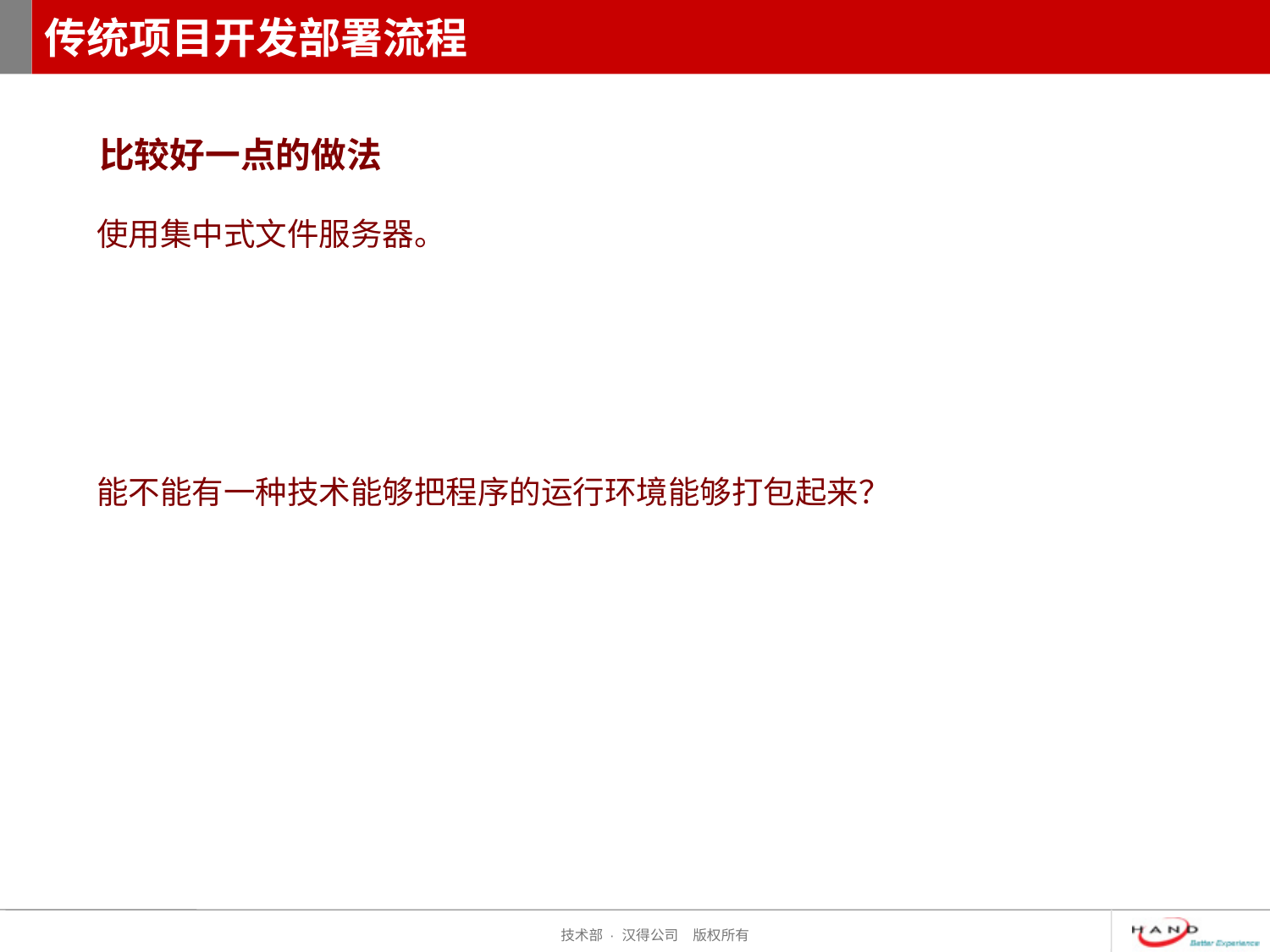

# 传统项目开发部署流程
比较好一点的做法
使用集中式文件服务器。
能不能有一种技术能够把程序的运行环境能够打包起来？